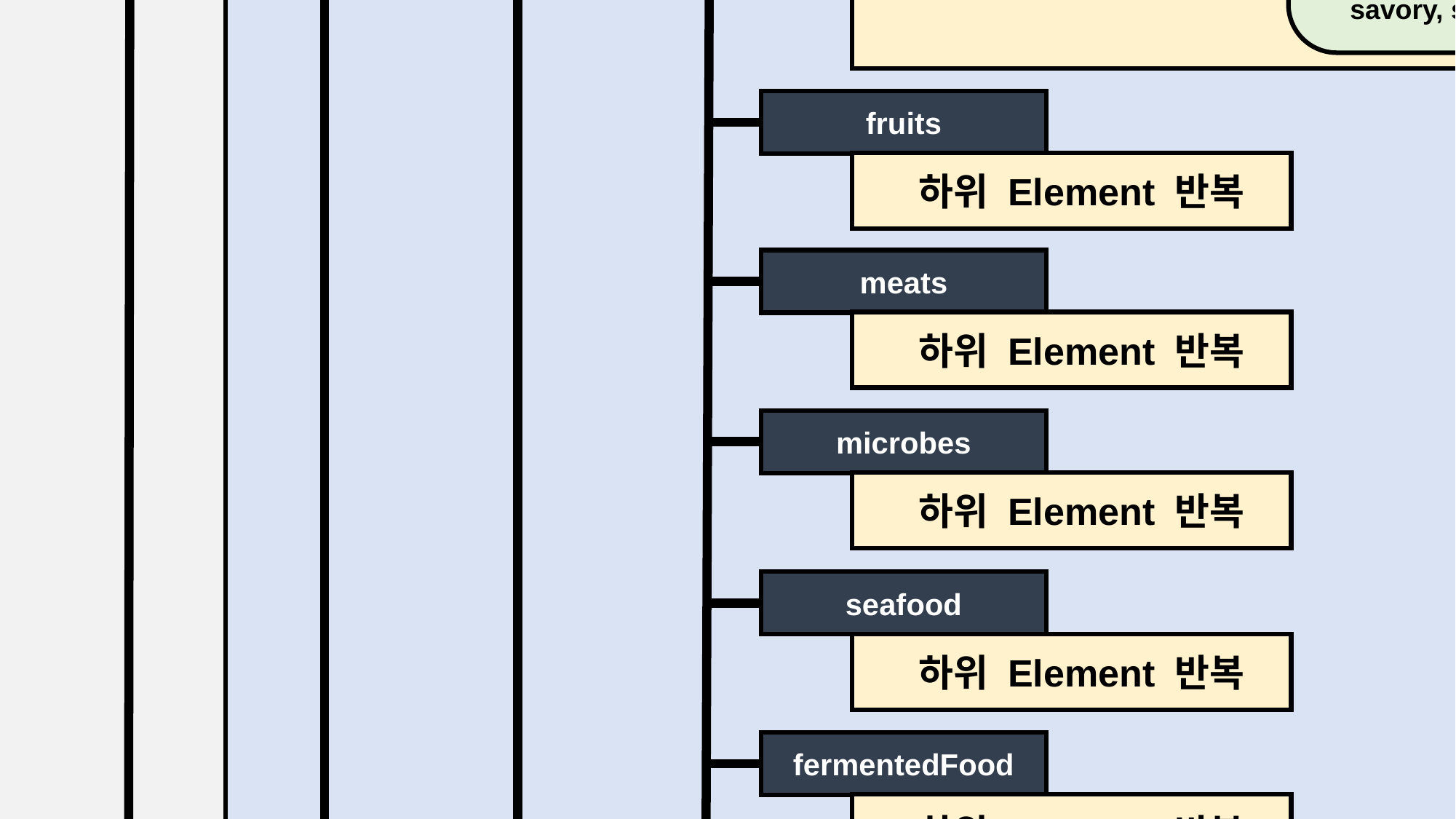

Root element
Element
Attribute
Complex Type
CuisineCatelog
complexType
Mixed Type
Enumeration values
sequence
String Type
complexType
KoreanCuisine
Choice many
하위 Element 패턴 반복   .

mixed complexType
Cuisine
Choice many
complexType
Ingredients
Choice many
mixed complexType
vegetables
Choice 1~2
하위 Element 반복   .

cup
spoon
count
gram
Enumeration values

[leaf, stem, root, lychee, pork, beef, chicken,egg, mushroom, wheat, rice, sweety, salty, sour, savory, spicy, curry]
milliliter
classification
fruits
 하위 Element 반복
meats
 하위 Element 반복
microbes
 하위 Element 반복
seafood
 하위 Element 반복
fermentedFood
 하위 Element 반복
oilsAndFats
 하위 Element 반복
grain
 하위 Element 반복
condiment
 하위 Element 반복
water
 하위 Element 반복
Enumeration values

[grilled, smoked, stir-fried, boiled, small-water-boiled, fried, steamed, rawed]
cookingMethod
Enumeration values

[grilled, smoked, stir-fried, boiled, small-water-boiled, fried, steamed, rawed]
cookingMethod
Enumeration values

[Asia, Europ, America]
culture
IndianCuisine
하위 Element 패턴 반복
ItalianCuisine
하위 Element 패턴 반복
AmericanCuisine
하위 Element 패턴 반복